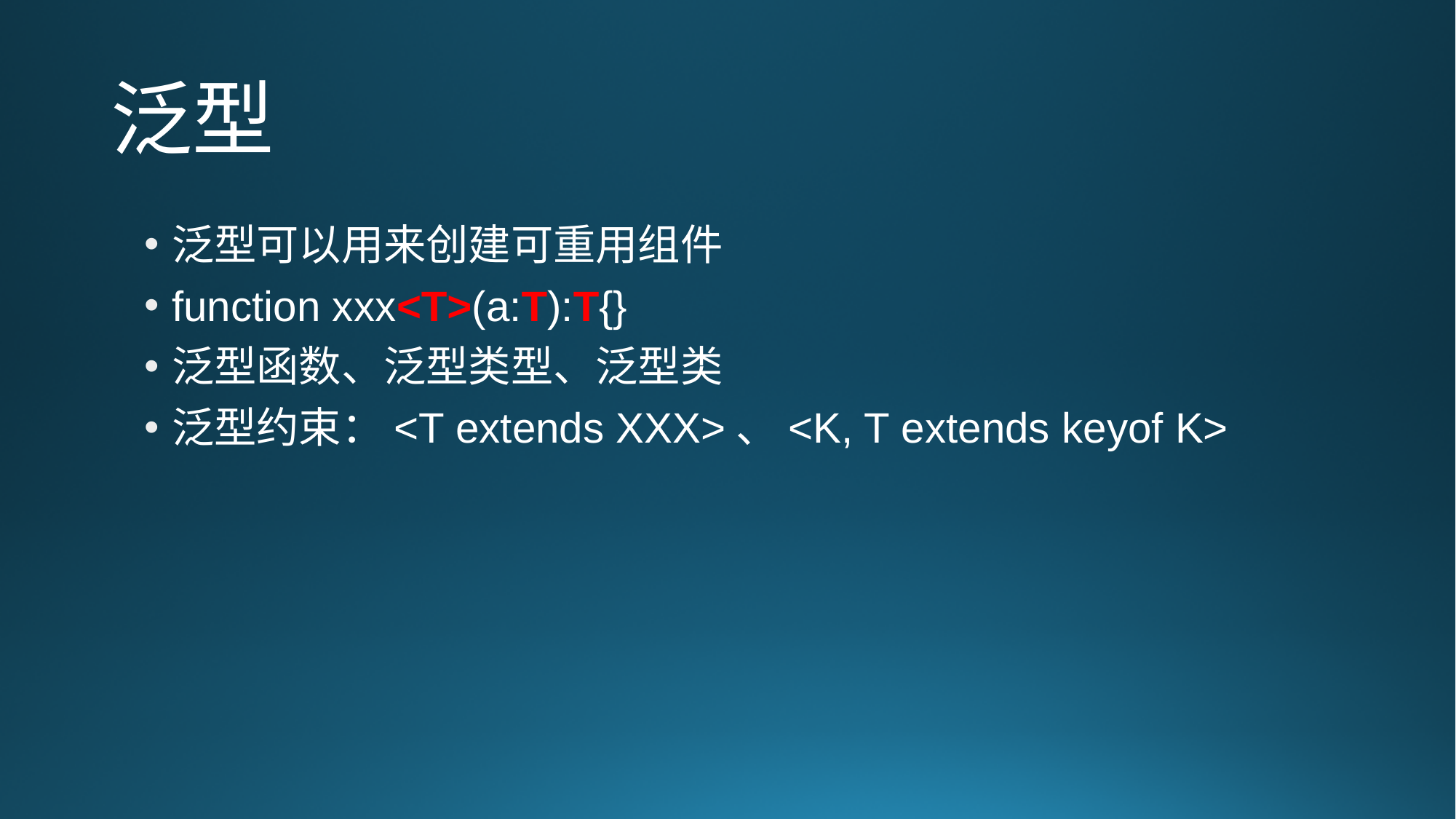

# 泛型
泛型可以用来创建可重用组件
function xxx<T>(a:T):T{}
泛型函数、泛型类型、泛型类
泛型约束：<T extends XXX>、<K, T extends keyof K>